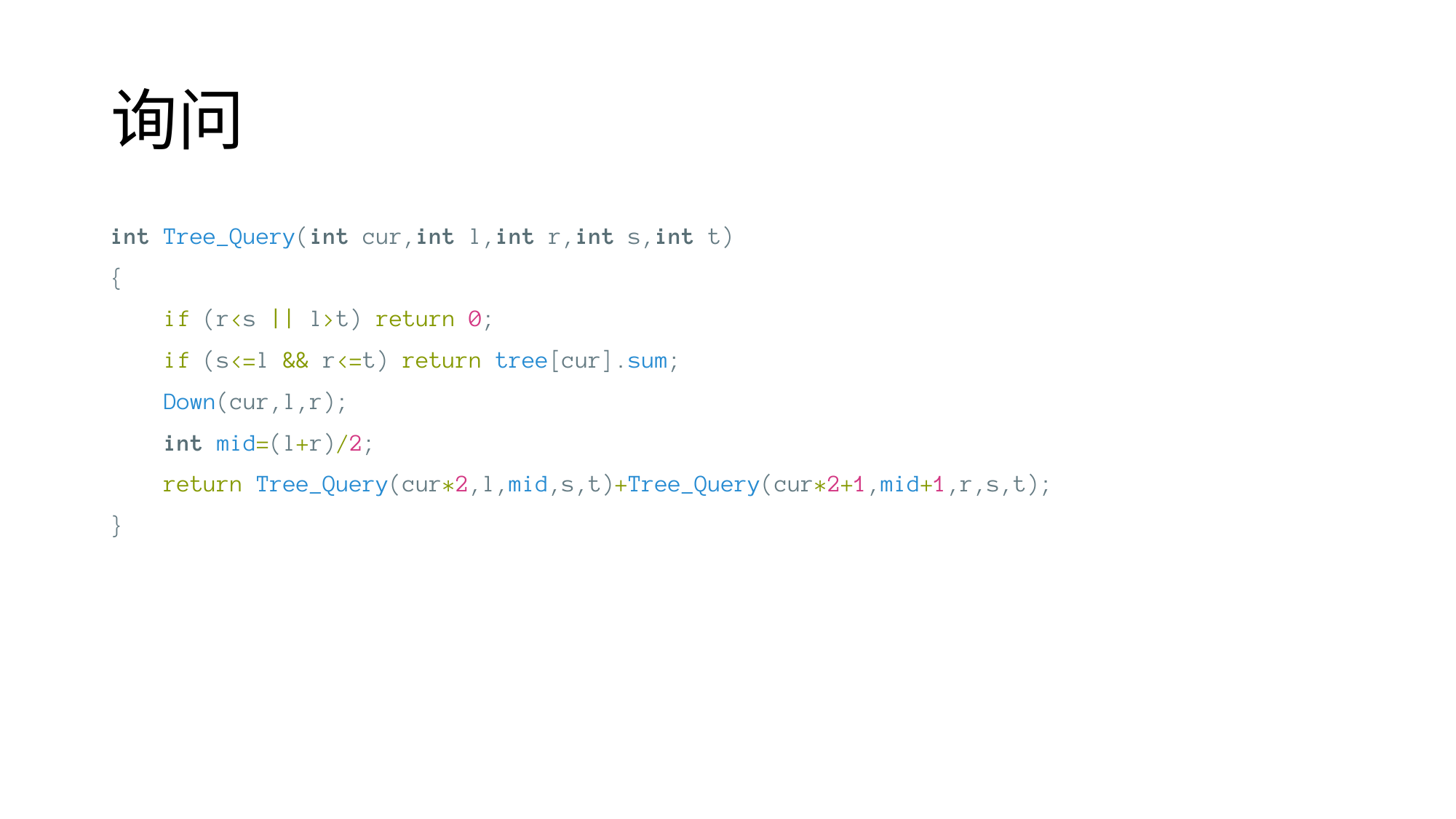

# 询问
int Tree_Query(int cur,int l,int r,int s,int t)
{
    if (r<s || l>t) return 0;
    if (s<=l && r<=t) return tree[cur].sum;
    Down(cur,l,r);
    int mid=(l+r)/2;
    return Tree_Query(cur*2,l,mid,s,t)+Tree_Query(cur*2+1,mid+1,r,s,t);
}